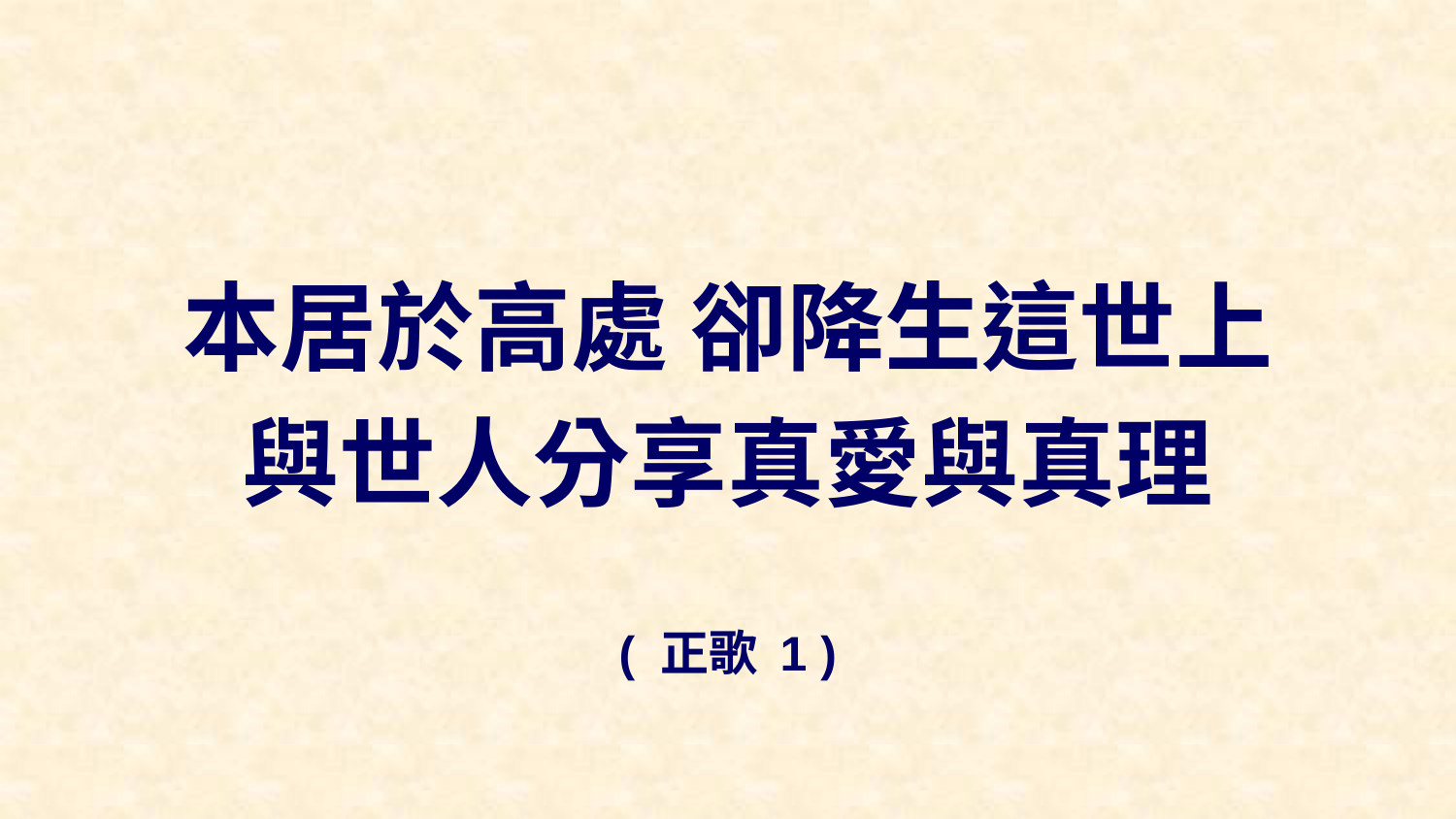

本居於高處 卻降生這世上
與世人分享真愛與真理
( 正歌 1 )